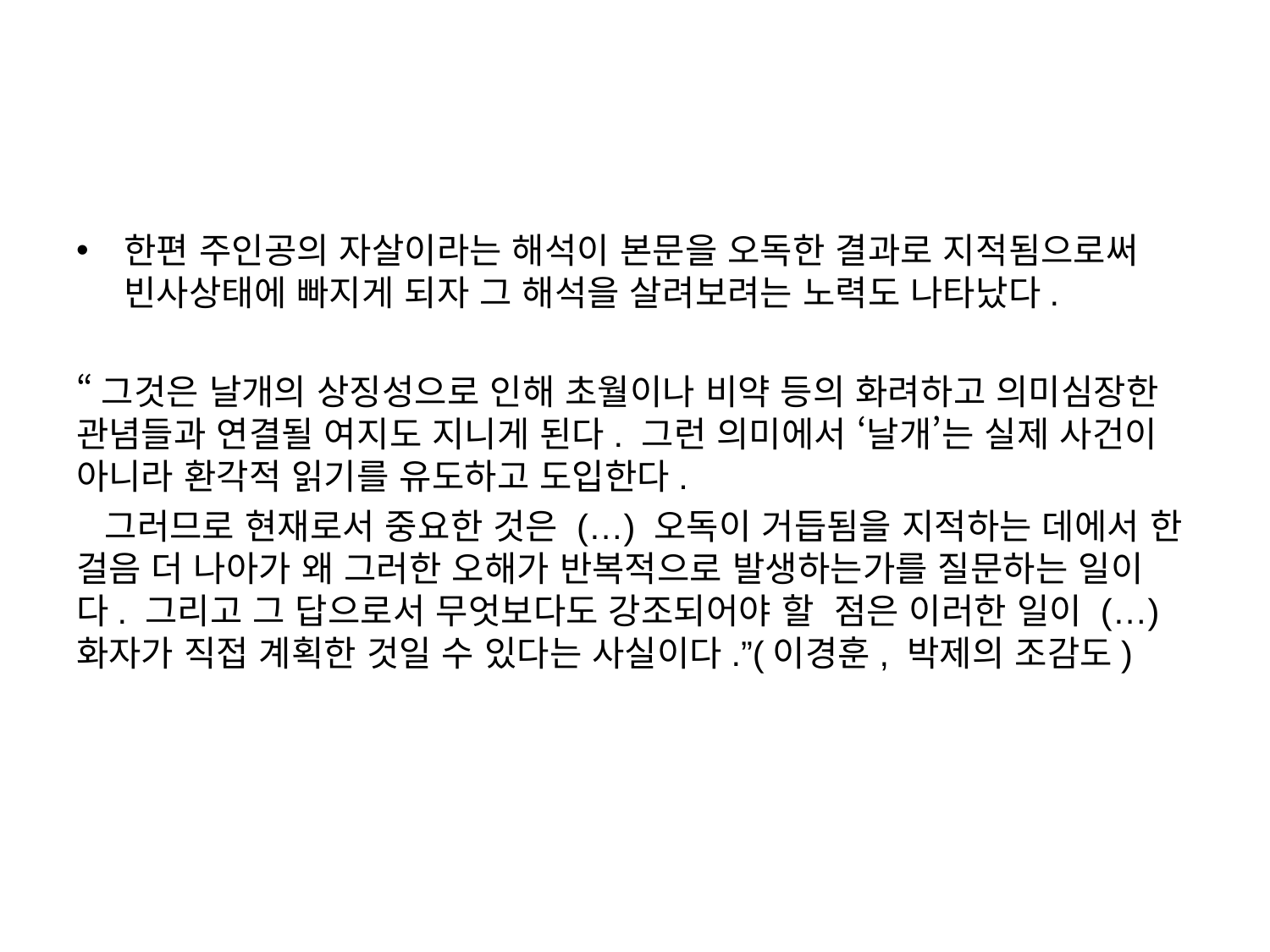

한편 주인공의 자살이라는 해석이 본문을 오독한 결과로 지적됨으로써 빈사상태에 빠지게 되자 그 해석을 살려보려는 노력도 나타났다.

“그것은 날개의 상징성으로 인해 초월이나 비약 등의 화려하고 의미심장한 관념들과 연결될 여지도 지니게 된다. 그런 의미에서 ‘날개’는 실제 사건이 아니라 환각적 읽기를 유도하고 도입한다.
  그러므로 현재로서 중요한 것은 (…) 오독이 거듭됨을 지적하는 데에서 한 걸음 더 나아가 왜 그러한 오해가 반복적으로 발생하는가를 질문하는 일이다. 그리고 그 답으로서 무엇보다도 강조되어야 할  점은 이러한 일이 (…) 화자가 직접 계획한 것일 수 있다는 사실이다.”(이경훈, 박제의 조감도)